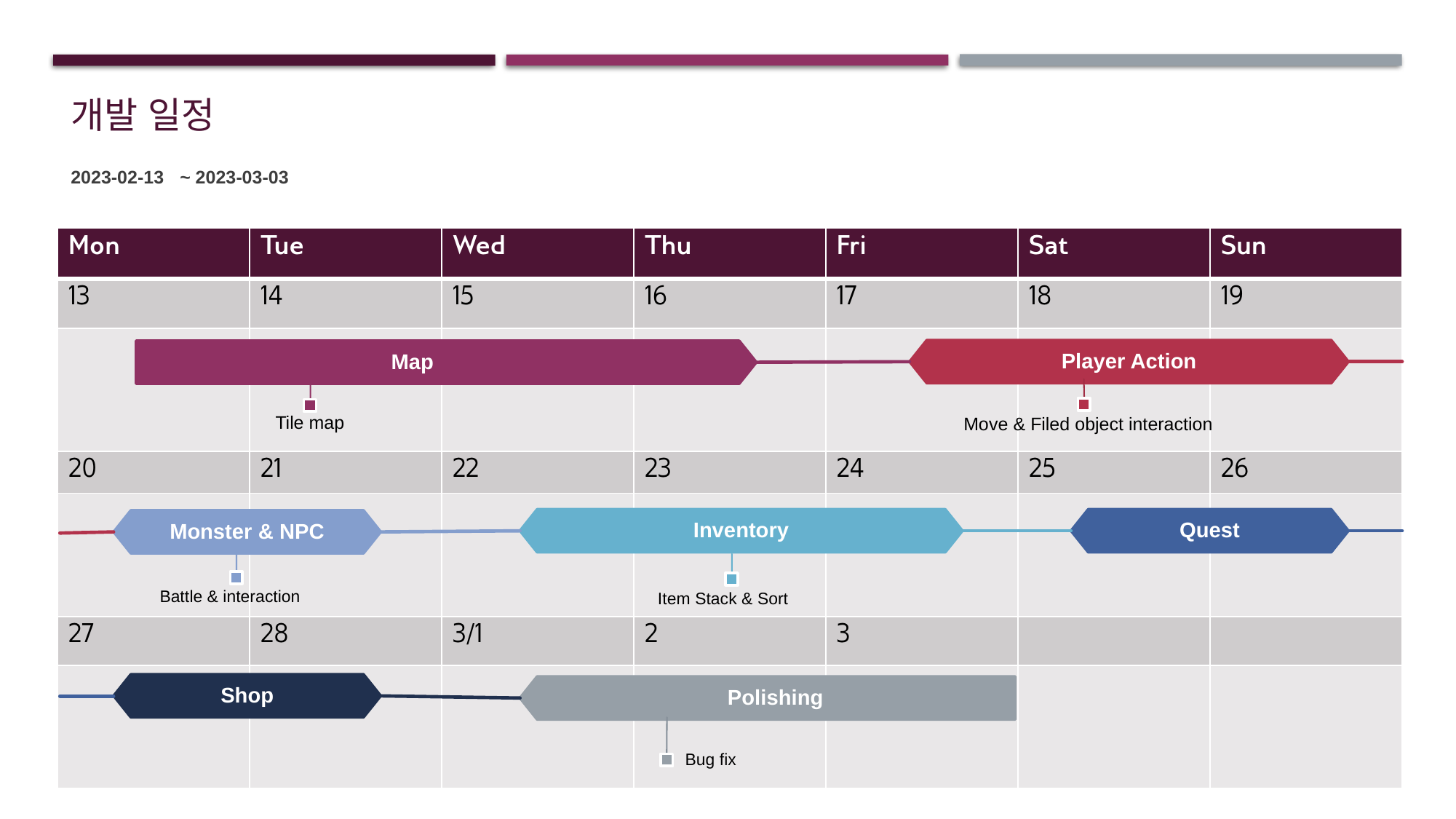

개발 일정
2023-02-13	~ 2023-03-03

Tile map
| Mon | Tue | Wed | Thu | Fri | Sat | Sun |
| --- | --- | --- | --- | --- | --- | --- |
| 13 | 14 | 15 | 16 | 17 | 18 | 19 |
|  |  |  |  |  |  |  |
| 20 | 21 | 22 | 23 | 24 | 25 | 26 |
|  |  |  |  |  |  |  |
| 27 | 28 | 3/1 | 2 | 3 |  |  |
|  |  |  |  |  |  |  |

Player Action

Map

Move & Filed object interaction

Inventory

Quest

Monster & NPC

Battle & interaction

# Portfolio 2d project Plan

Item Stack & Sort

Shop

Polishing

Bug fix